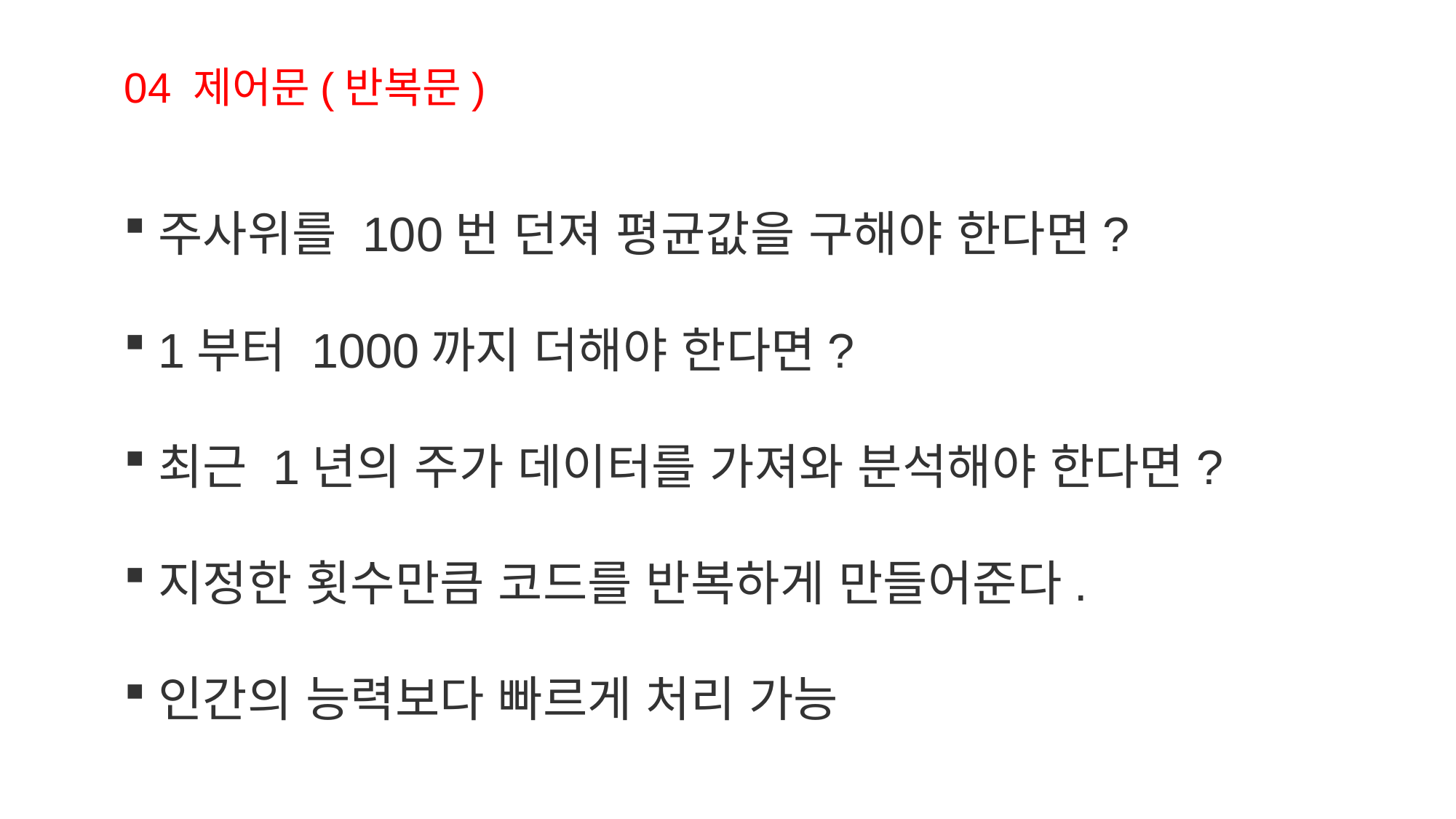

04 제어문(반복문)
주사위를 100번 던져 평균값을 구해야 한다면?
1부터 1000까지 더해야 한다면?
최근 1년의 주가 데이터를 가져와 분석해야 한다면?
지정한 횟수만큼 코드를 반복하게 만들어준다.
인간의 능력보다 빠르게 처리 가능